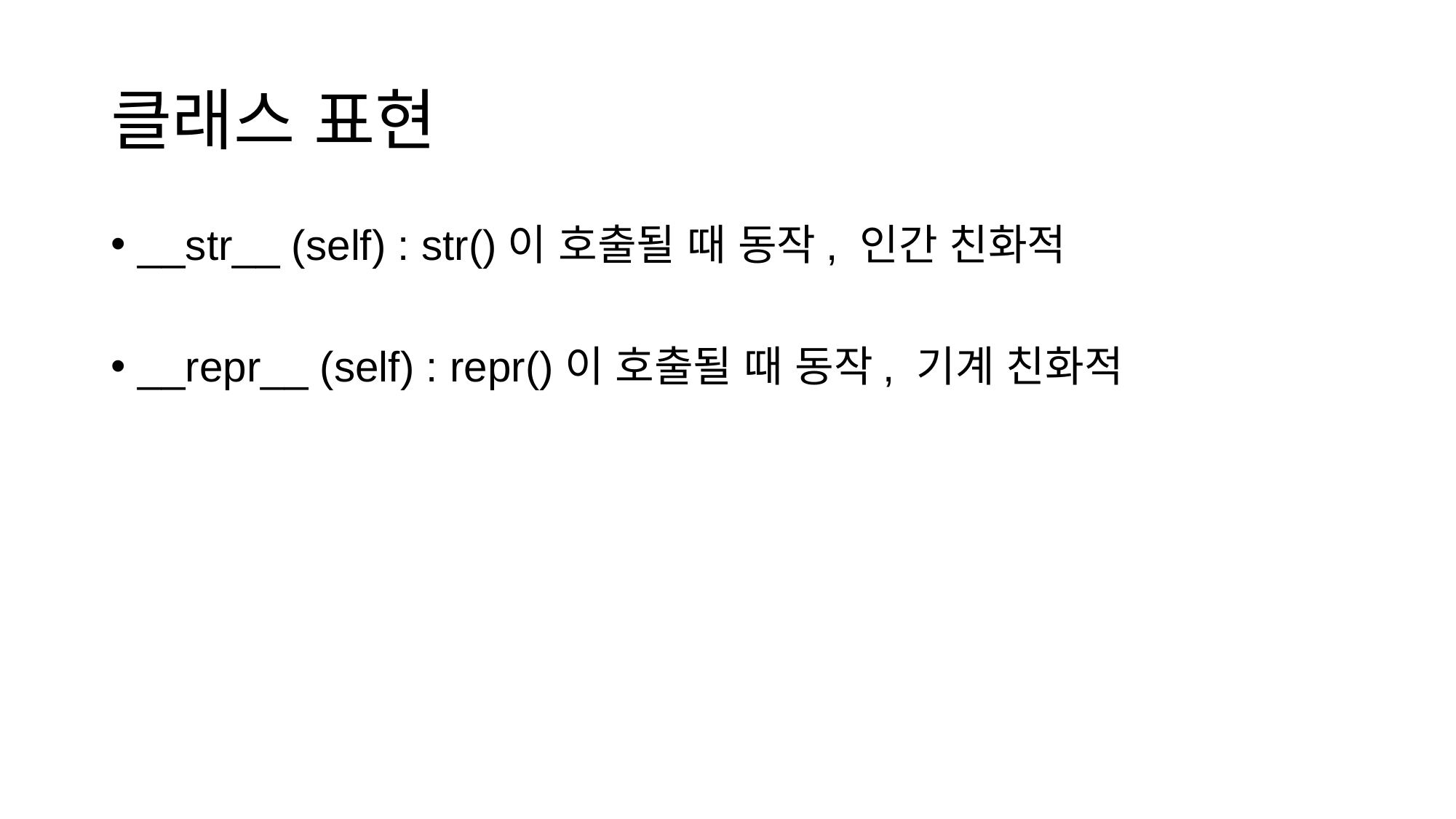

# 클래스 표현
__str__ (self) : str()이 호출될 때 동작, 인간 친화적

__repr__ (self) : repr()이 호출될 때 동작, 기계 친화적